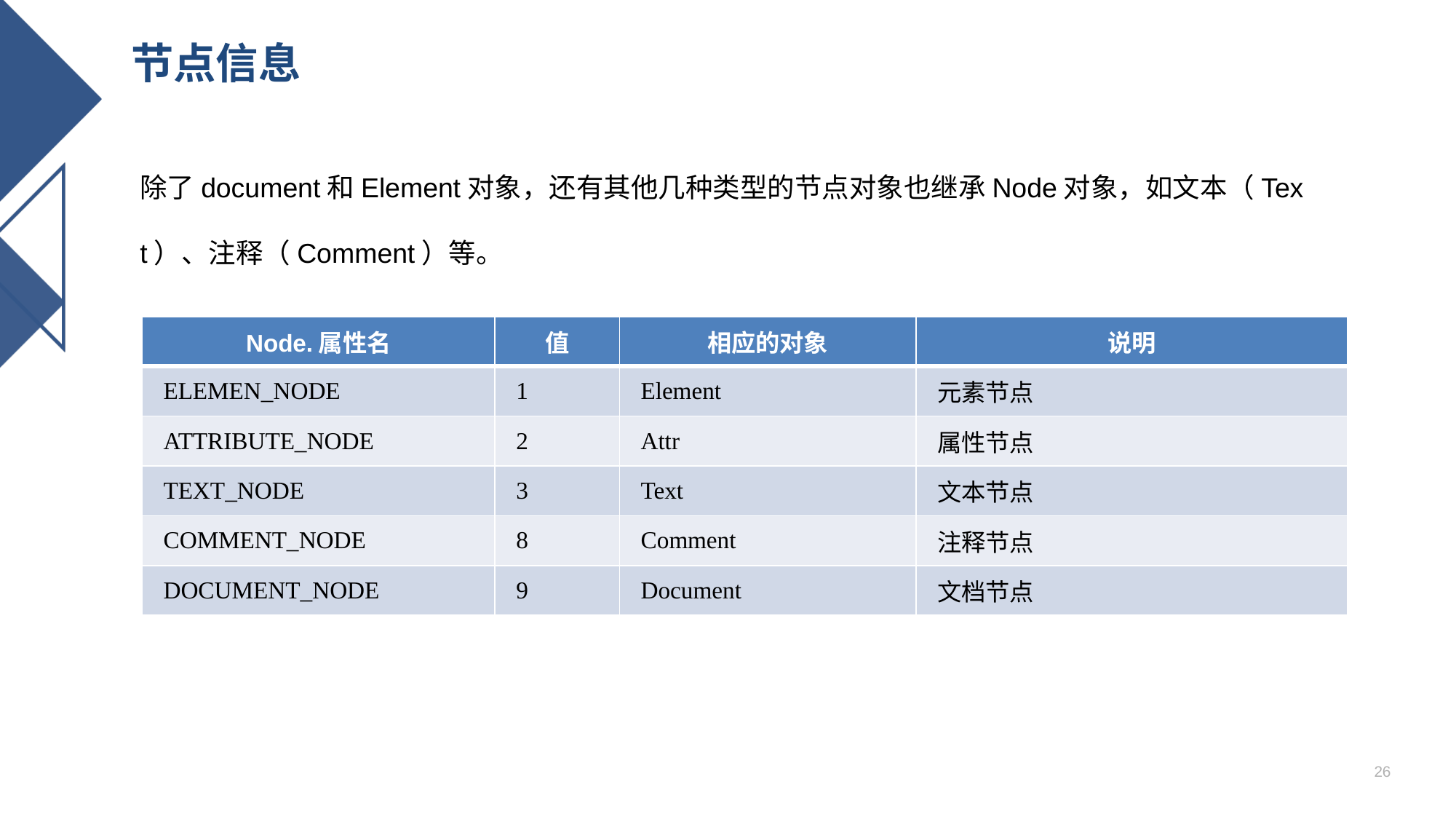

# 节点信息
除了document和Element对象，还有其他几种类型的节点对象也继承Node对象，如文本（Text）、注释（Comment）等。
| Node.属性名 | 值 | 相应的对象 | 说明 |
| --- | --- | --- | --- |
| ELEMEN\_NODE | 1 | Element | 元素节点 |
| ATTRIBUTE\_NODE | 2 | Attr | 属性节点 |
| TEXT\_NODE | 3 | Text | 文本节点 |
| COMMENT\_NODE | 8 | Comment | 注释节点 |
| DOCUMENT\_NODE | 9 | Document | 文档节点 |
26